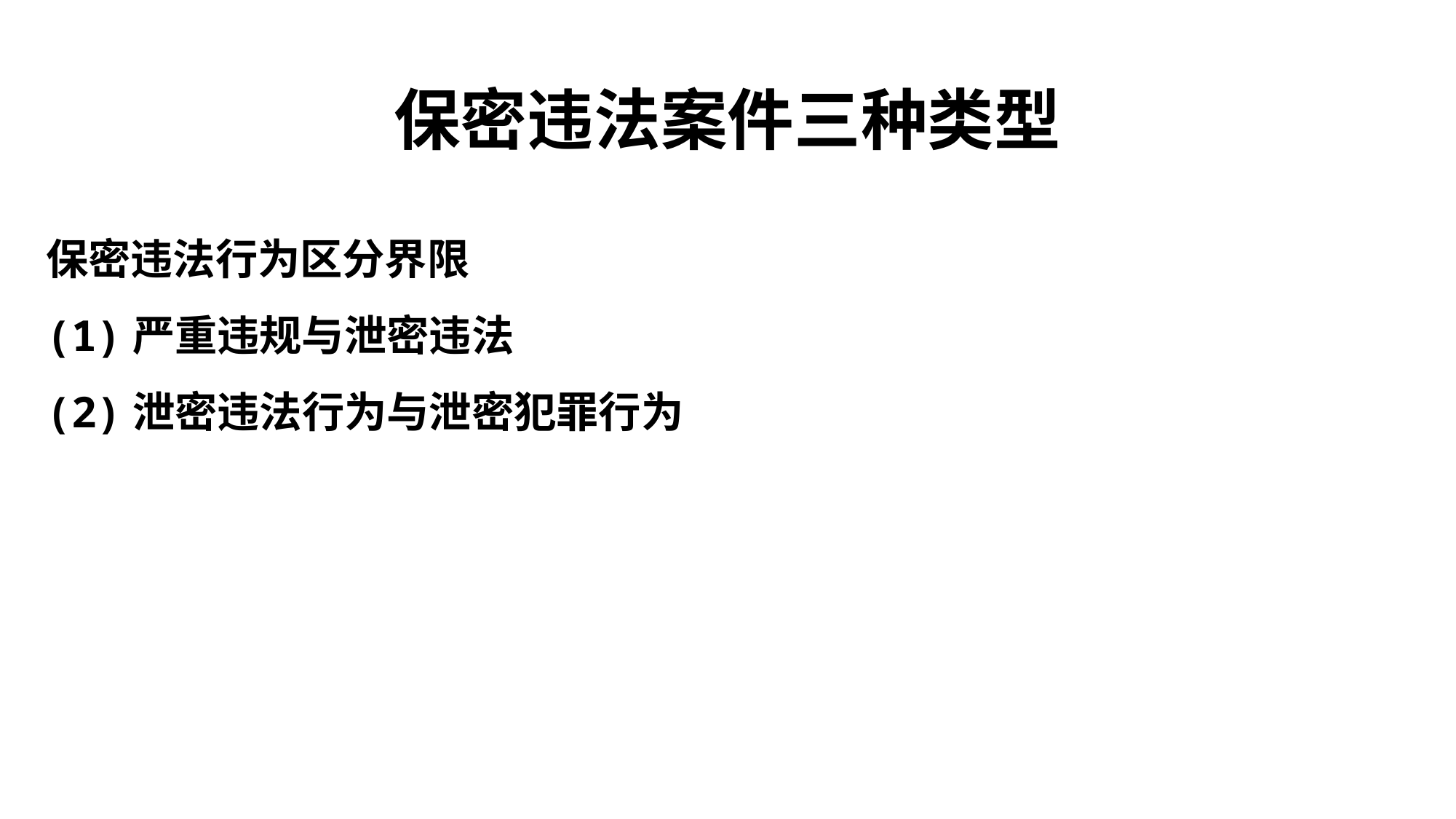

# 保密违法案件三种类型
保密违法行为区分界限
(1)严重违规与泄密违法
(2)泄密违法行为与泄密犯罪行为